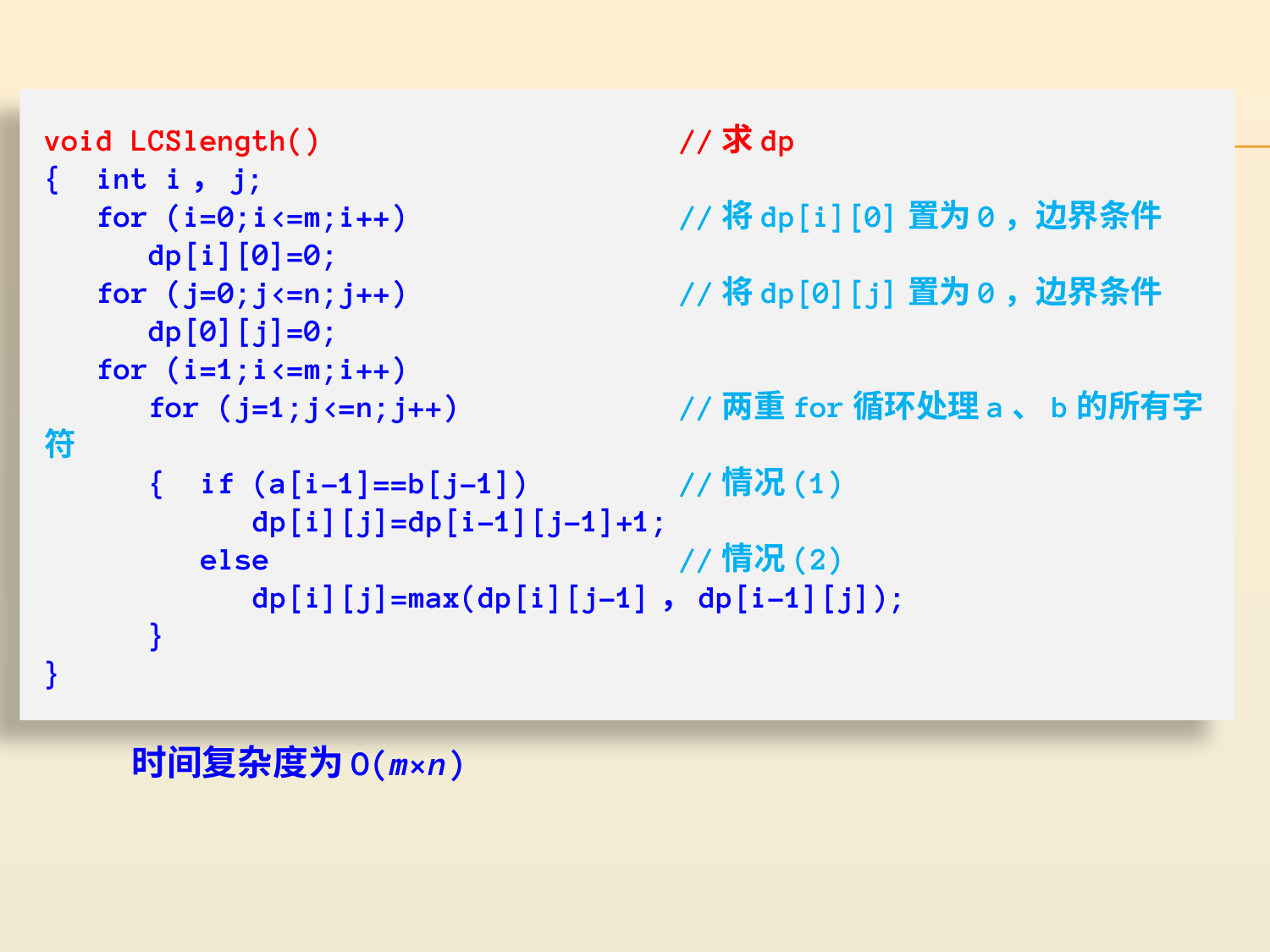

void LCSlength()			//求dp
{  int i，j;
   for (i=0;i<=m;i++)			//将dp[i][0]置为0，边界条件
      dp[i][0]=0;
   for (j=0;j<=n;j++)			//将dp[0][j]置为0，边界条件
      dp[0][j]=0;
   for (i=1;i<=m;i++)
      for (j=1;j<=n;j++)		//两重for循环处理a、b的所有字符
      {  if (a[i-1]==b[j-1])		//情况(1)
            dp[i][j]=dp[i-1][j-1]+1;
         else				//情况(2)
            dp[i][j]=max(dp[i][j-1]，dp[i-1][j]);
      }
}
时间复杂度为O(m×n)